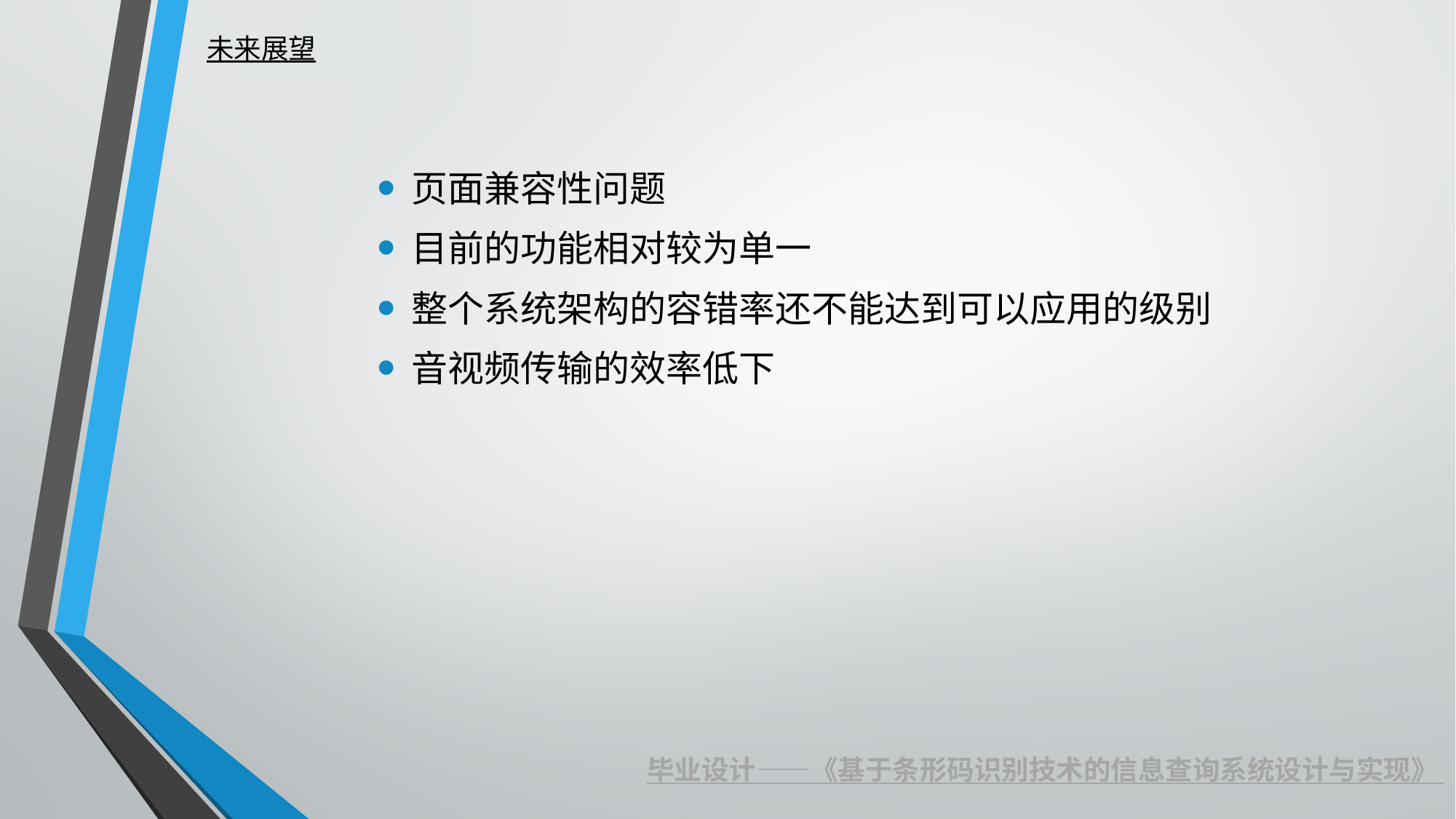

未来展望
页面兼容性问题
目前的功能相对较为单一
整个系统架构的容错率还不能达到可以应用的级别
音视频传输的效率低下
毕业设计——《基于条形码识别技术的信息查询系统设计与实现》